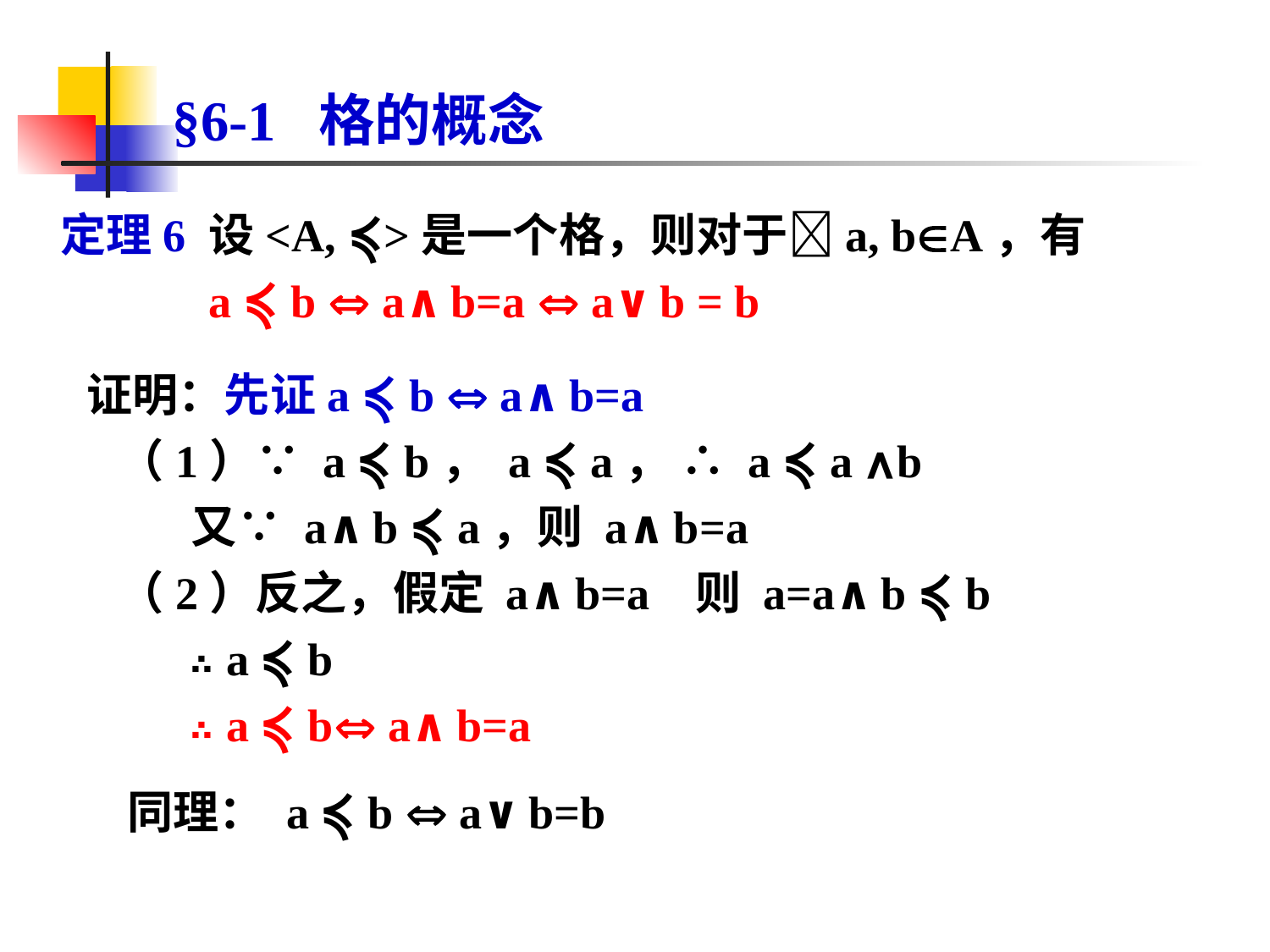

# §6-1  格的概念
定理6 设<A, ≼>是一个格，则对于∀a, b∈A，有
             a ≼ b ⇔ a∧b=a ⇔ a∨b = b
证明：先证a ≼ b ⇔ a∧b=a
  （1）∵ a ≼ b， a ≼ a， ∴ a ≼ a ∧b
         又∵ a∧b ≼ a，则 a∧b=a
  （2）反之，假定 a∧b=a   则 a=a∧b ≼ b
         ∴ a ≼ b
         ∴ a ≼ b⇔ a∧b=a
同理： a ≼ b ⇔ a∨b=b
33